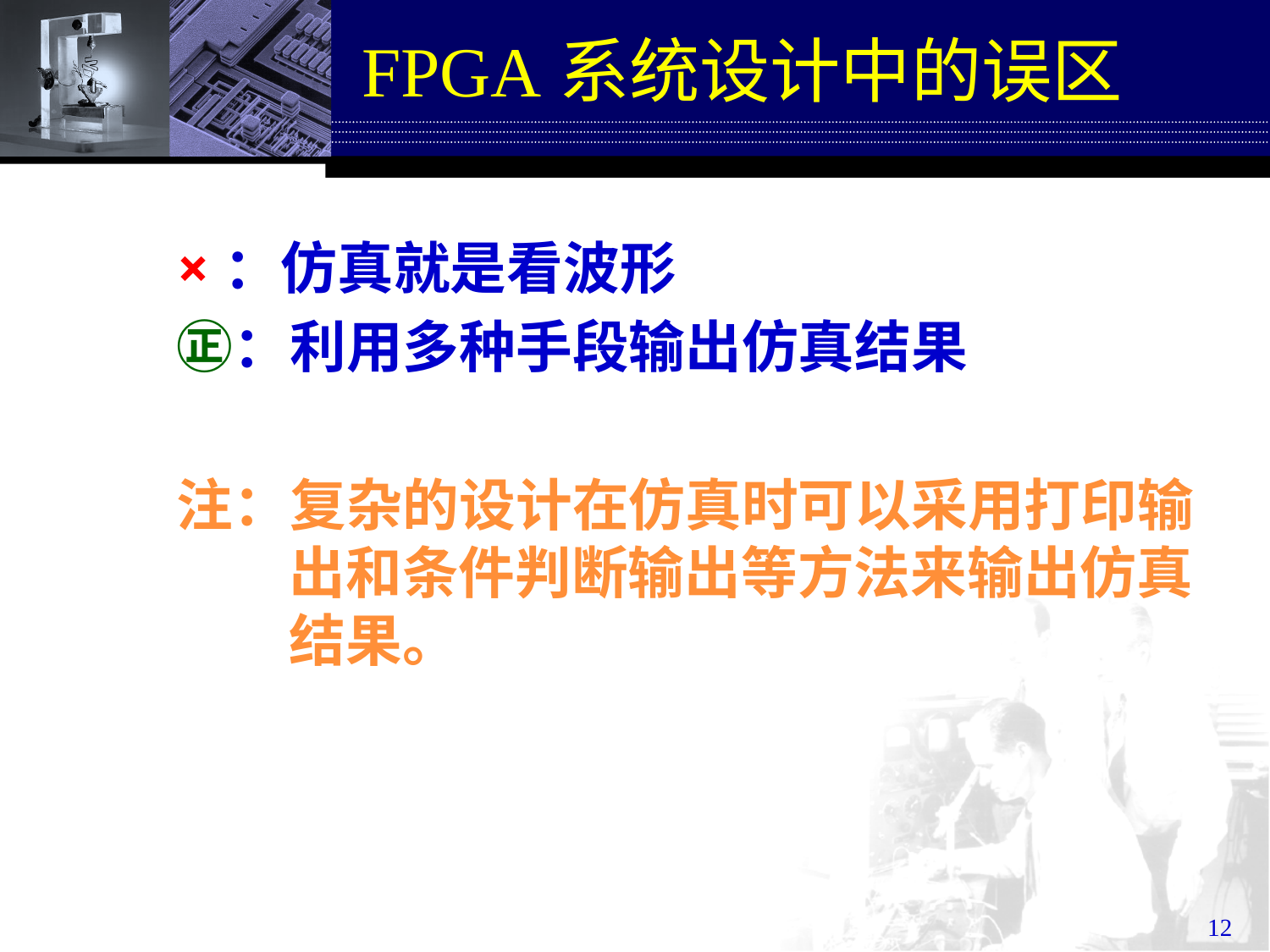

# FPGA系统设计中的误区
×：仿真就是看波形
㊣：利用多种手段输出仿真结果

注：复杂的设计在仿真时可以采用打印输出和条件判断输出等方法来输出仿真结果。
12